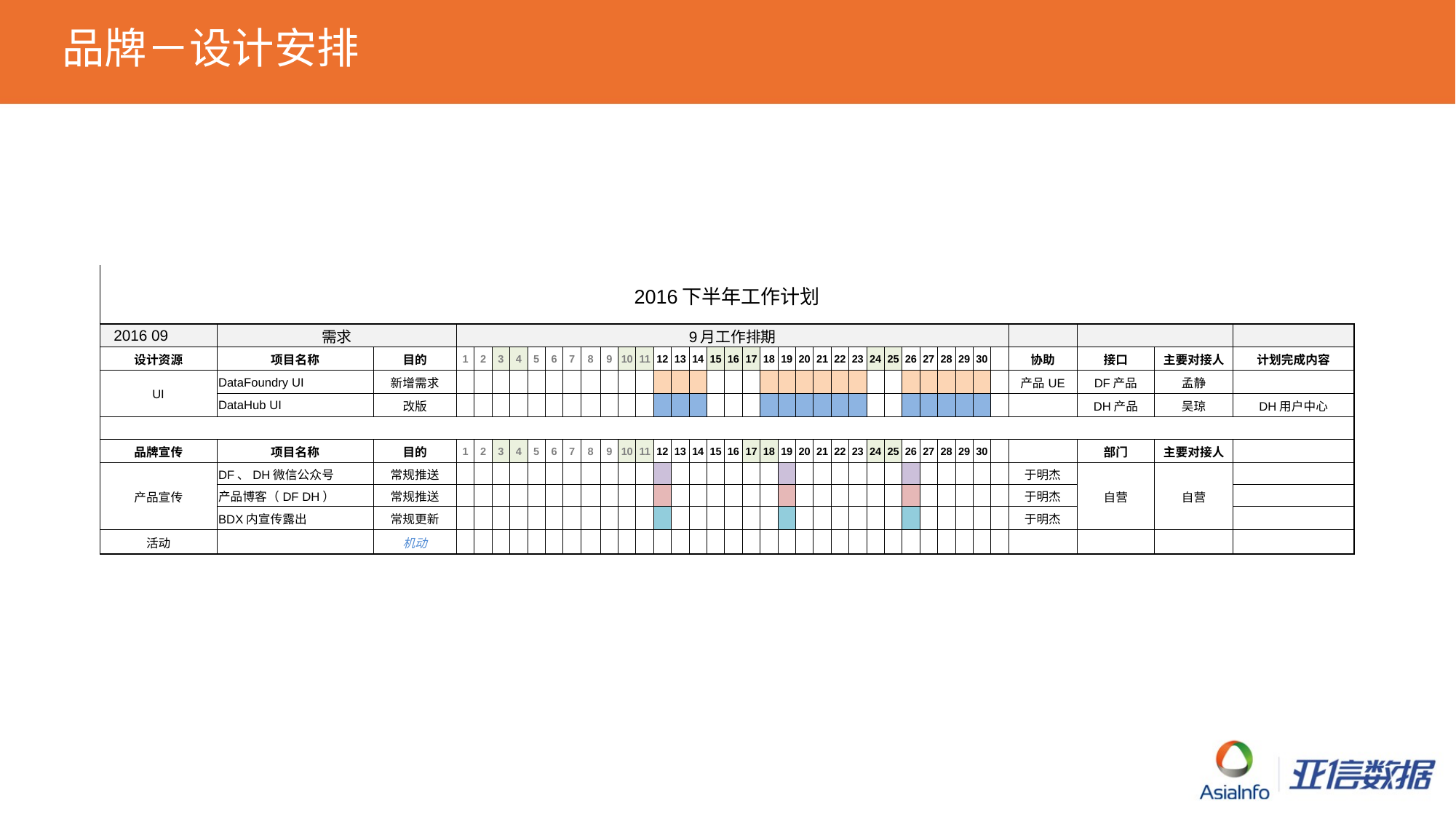

# 品牌－设计安排
| 2016下半年工作计划 |  |  |  |  |  |  |  |  |  |  |  |  |  |  |  |  |  |  |  |  |  |  |  |  |  |  |  |  |  |  |  |  |  |  |  |  |  |
| --- | --- | --- | --- | --- | --- | --- | --- | --- | --- | --- | --- | --- | --- | --- | --- | --- | --- | --- | --- | --- | --- | --- | --- | --- | --- | --- | --- | --- | --- | --- | --- | --- | --- | --- | --- | --- | --- |
| 2016 09 | 需求 |  | 9月工作排期 |  |  |  |  |  |  |  |  |  |  |  |  |  |  |  |  |  |  |  |  |  |  |  |  |  |  |  |  |  |  |  |  |  |  |
| 设计资源 | 项目名称 | 目的 | 1 | 2 | 3 | 4 | 5 | 6 | 7 | 8 | 9 | 10 | 11 | 12 | 13 | 14 | 15 | 16 | 17 | 18 | 19 | 20 | 21 | 22 | 23 | 24 | 25 | 26 | 27 | 28 | 29 | 30 |  | 协助 | 接口 | 主要对接人 | 计划完成内容 |
| UI | DataFoundry UI | 新增需求 |  |  |  |  |  |  |  |  |  |  |  |  |  |  |  |  |  |  |  |  |  |  |  |  |  |  |  |  |  |  |  | 产品UE | DF产品 | 孟静 |  |
|  | DataHub UI | 改版 |  |  |  |  |  |  |  |  |  |  |  |  |  |  |  |  |  |  |  |  |  |  |  |  |  |  |  |  |  |  |  |  | DH产品 | 吴琼 | DH用户中心 |
|  |  |  |  |  |  |  |  |  |  |  |  |  |  |  |  |  |  |  |  |  |  |  |  |  |  |  |  |  |  |  |  |  |  |  |  |  |  |
| 品牌宣传 | 项目名称 | 目的 | 1 | 2 | 3 | 4 | 5 | 6 | 7 | 8 | 9 | 10 | 11 | 12 | 13 | 14 | 15 | 16 | 17 | 18 | 19 | 20 | 21 | 22 | 23 | 24 | 25 | 26 | 27 | 28 | 29 | 30 |  |  | 部门 | 主要对接人 |  |
| 产品宣传 | DF、DH微信公众号 | 常规推送 |  |  |  |  |  |  |  |  |  |  |  |  |  |  |  |  |  |  |  |  |  |  |  |  |  |  |  |  |  |  |  | 于明杰 | 自营 | 自营 |  |
|  | 产品博客（DF DH） | 常规推送 |  |  |  |  |  |  |  |  |  |  |  |  |  |  |  |  |  |  |  |  |  |  |  |  |  |  |  |  |  |  |  | 于明杰 |  |  |  |
|  | BDX内宣传露出 | 常规更新 |  |  |  |  |  |  |  |  |  |  |  |  |  |  |  |  |  |  |  |  |  |  |  |  |  |  |  |  |  |  |  | 于明杰 |  |  |  |
| 活动 |  | 机动 |  |  |  |  |  |  |  |  |  |  |  |  |  |  |  |  |  |  |  |  |  |  |  |  |  |  |  |  |  |  |  |  |  |  |  |